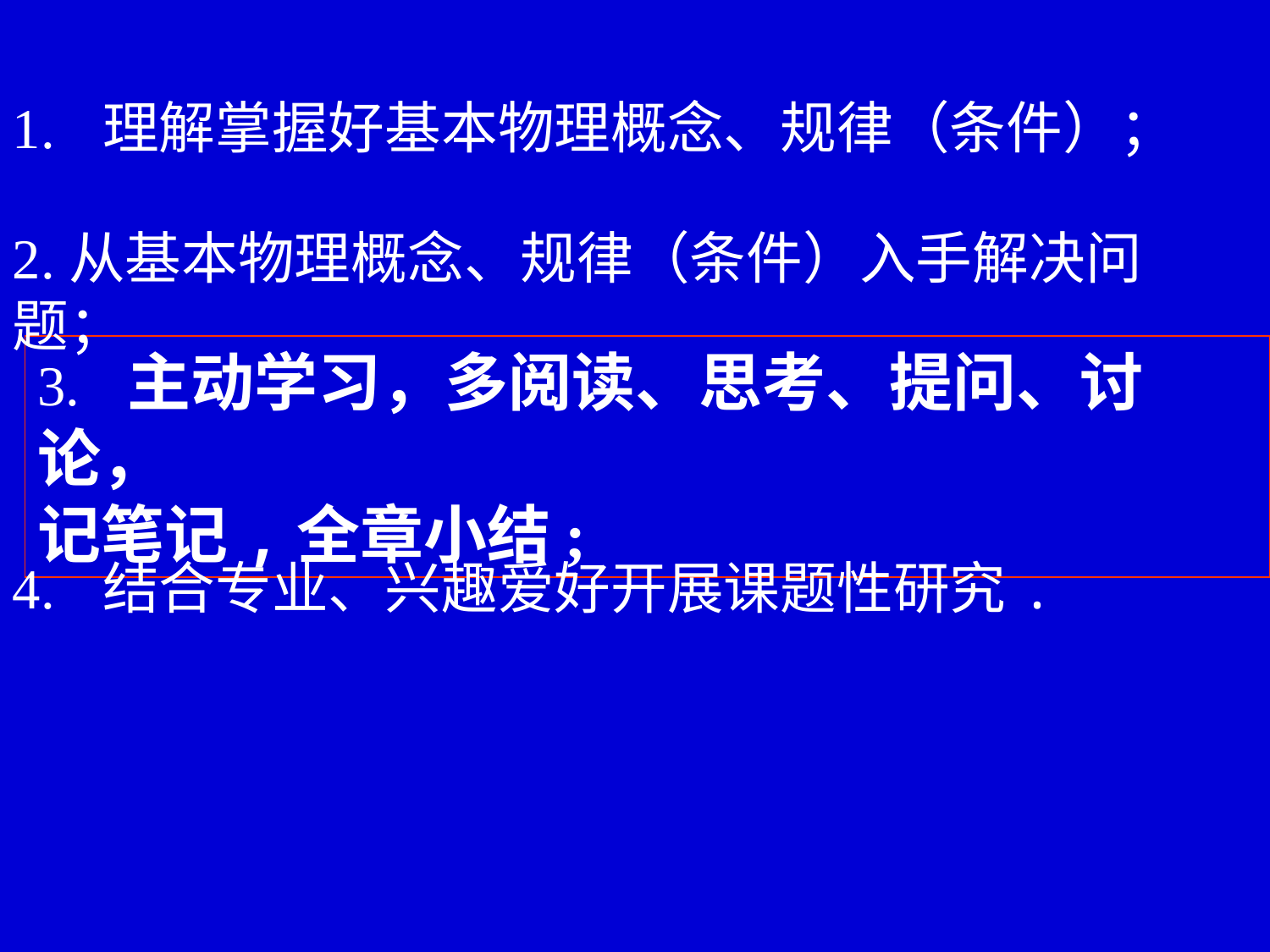

1. 理解掌握好基本物理概念、规律（条件）；
2.从基本物理概念、规律（条件）入手解决问题；
3. 主动学习，多阅读、思考、提问、讨论，
记笔记,全章小结;
4. 结合专业、兴趣爱好开展课题性研究.